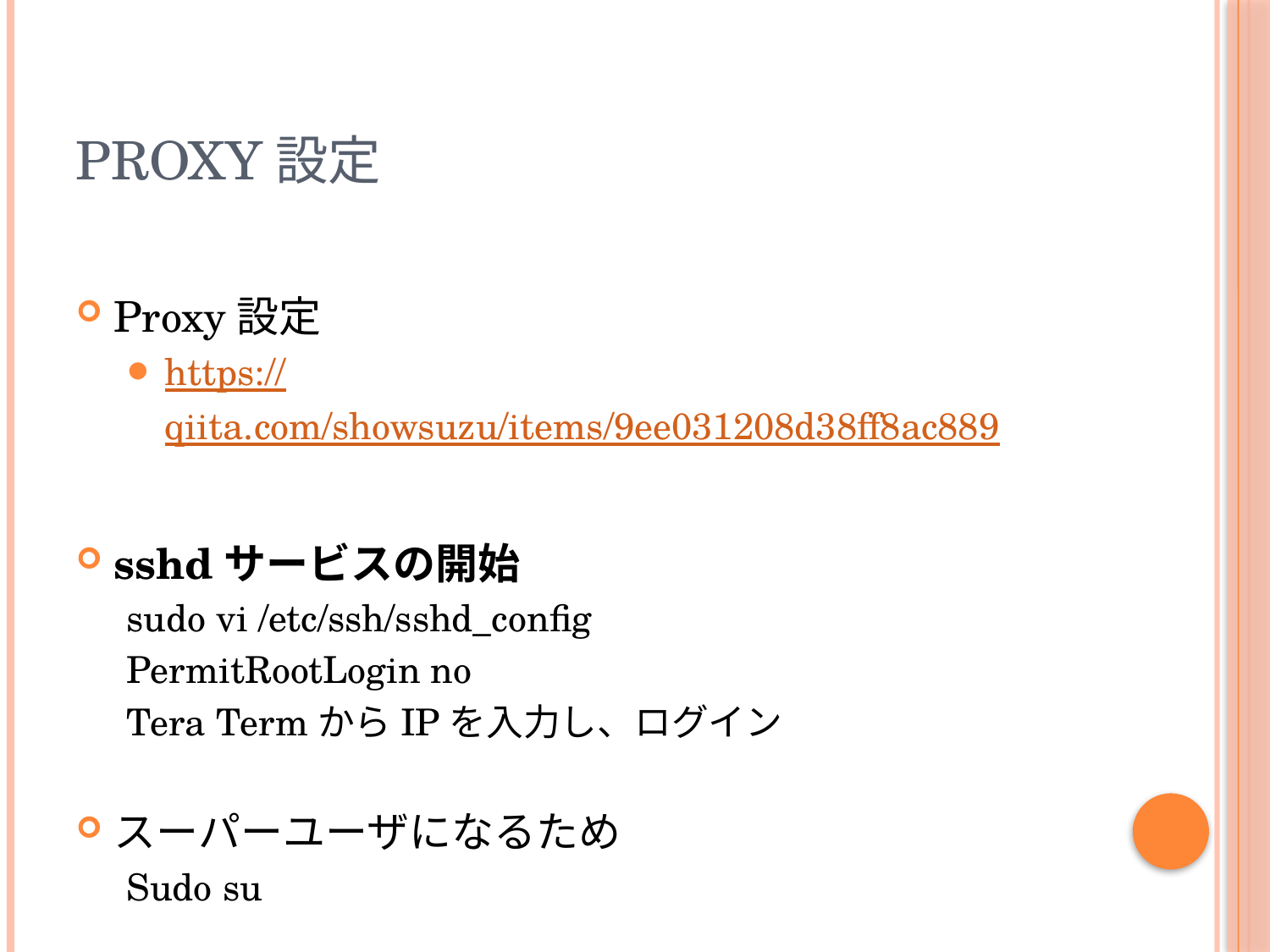

# Proxy設定

Proxy設定
https://qiita.com/showsuzu/items/9ee031208d38ff8ac889

sshdサービスの開始
sudo vi /etc/ssh/sshd_config
PermitRootLogin no
Tera TermからIPを入力し、ログイン

スーパーユーザになるため
Sudo su